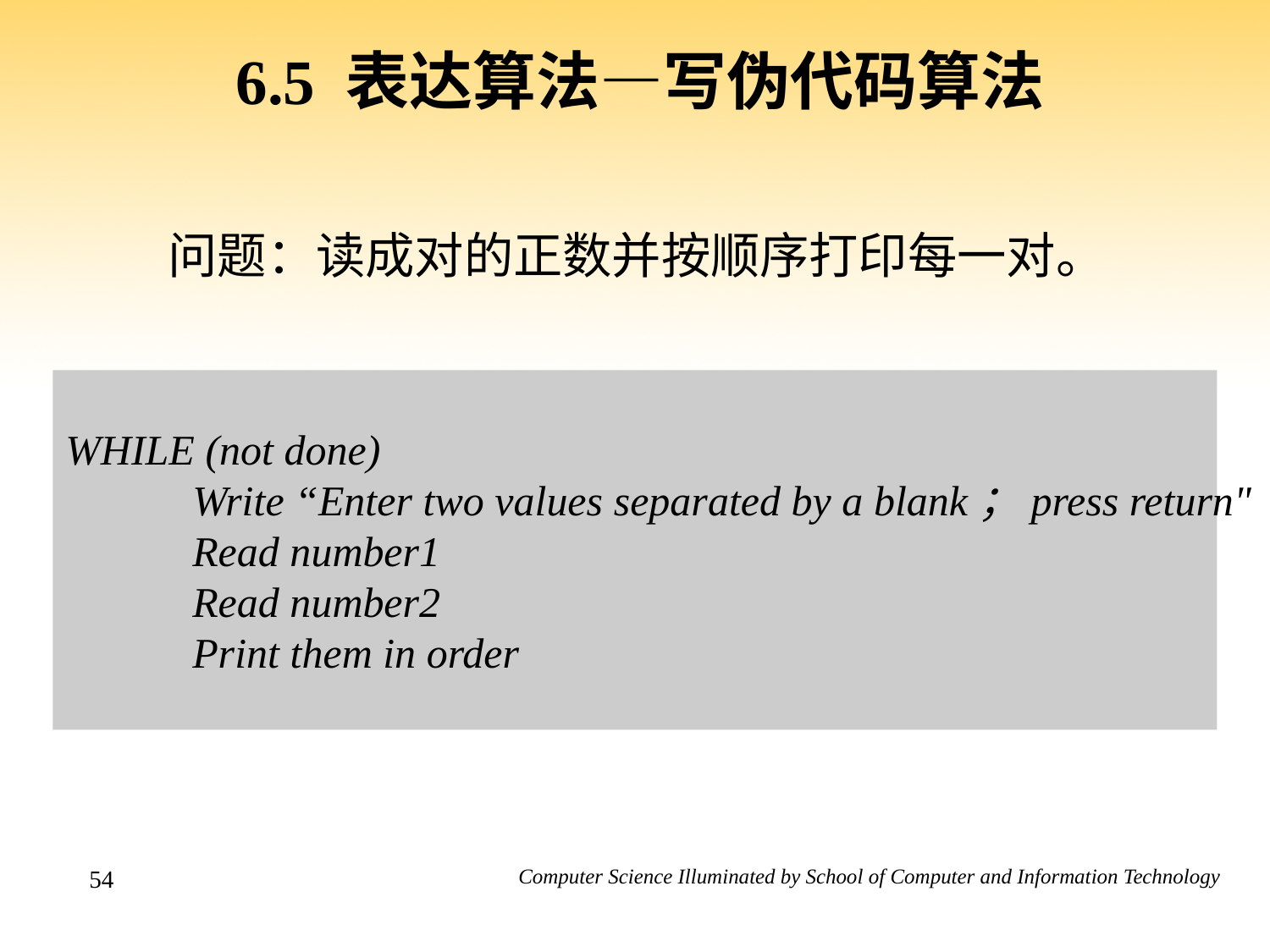

# 6.5 表达算法—写伪代码算法
问题：读成对的正数并按顺序打印每一对。
WHILE (not done)
	Write “Enter two values separated by a blank；press return"
	Read number1
	Read number2
            Print them in order
54